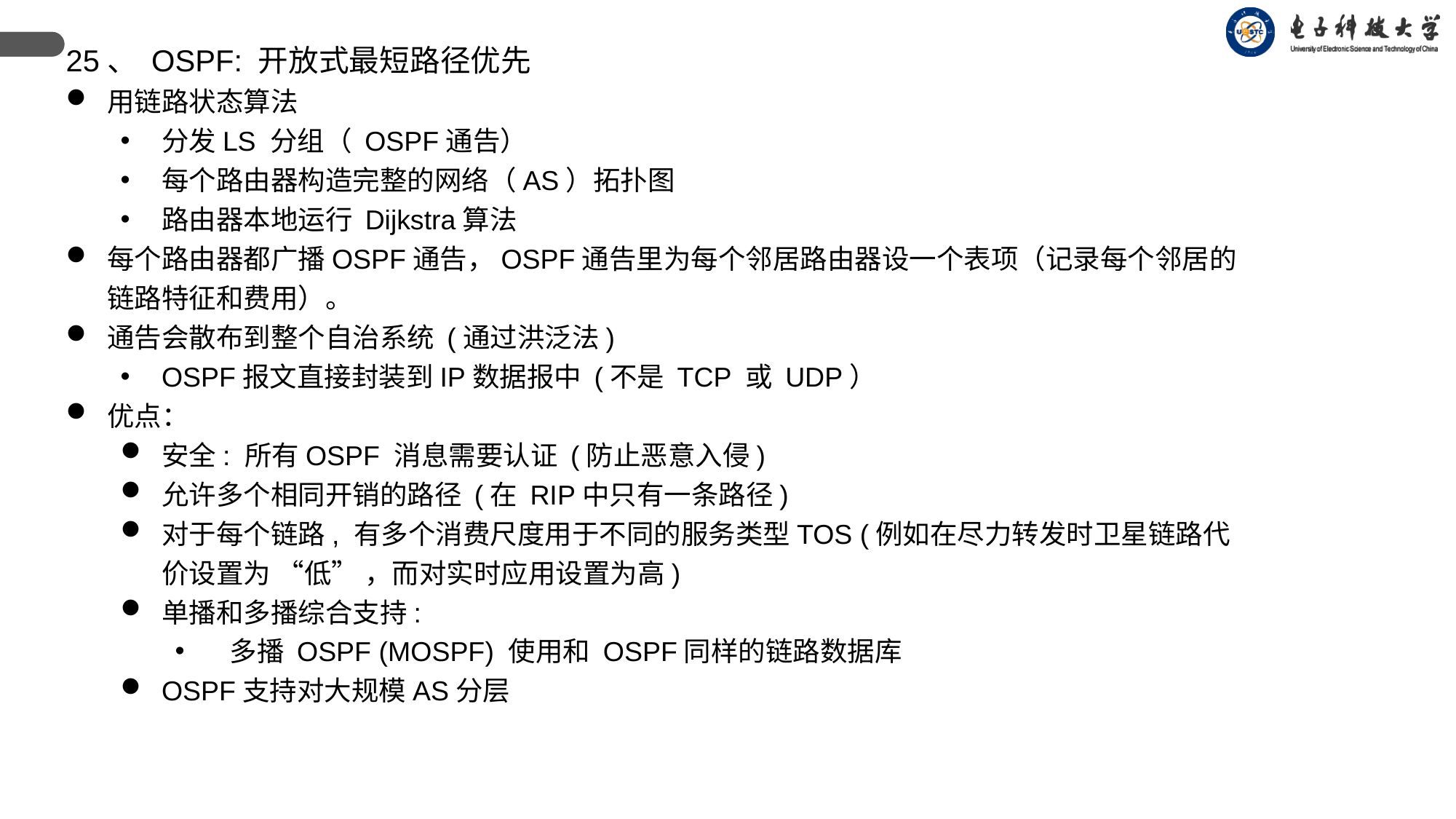

25、 OSPF: 开放式最短路径优先
用链路状态算法
分发LS 分组（ OSPF通告）
每个路由器构造完整的网络（AS）拓扑图
路由器本地运行 Dijkstra算法
每个路由器都广播OSPF通告，OSPF通告里为每个邻居路由器设一个表项（记录每个邻居的链路特征和费用）。
通告会散布到整个自治系统 (通过洪泛法)
OSPF报文直接封装到IP数据报中 (不是 TCP 或 UDP）
优点：
安全: 所有OSPF 消息需要认证 (防止恶意入侵)
允许多个相同开销的路径 (在 RIP中只有一条路径)
对于每个链路, 有多个消费尺度用于不同的服务类型TOS (例如在尽力转发时卫星链路代价设置为 “低” ，而对实时应用设置为高)
单播和多播综合支持:
多播 OSPF (MOSPF) 使用和 OSPF同样的链路数据库
OSPF支持对大规模AS分层